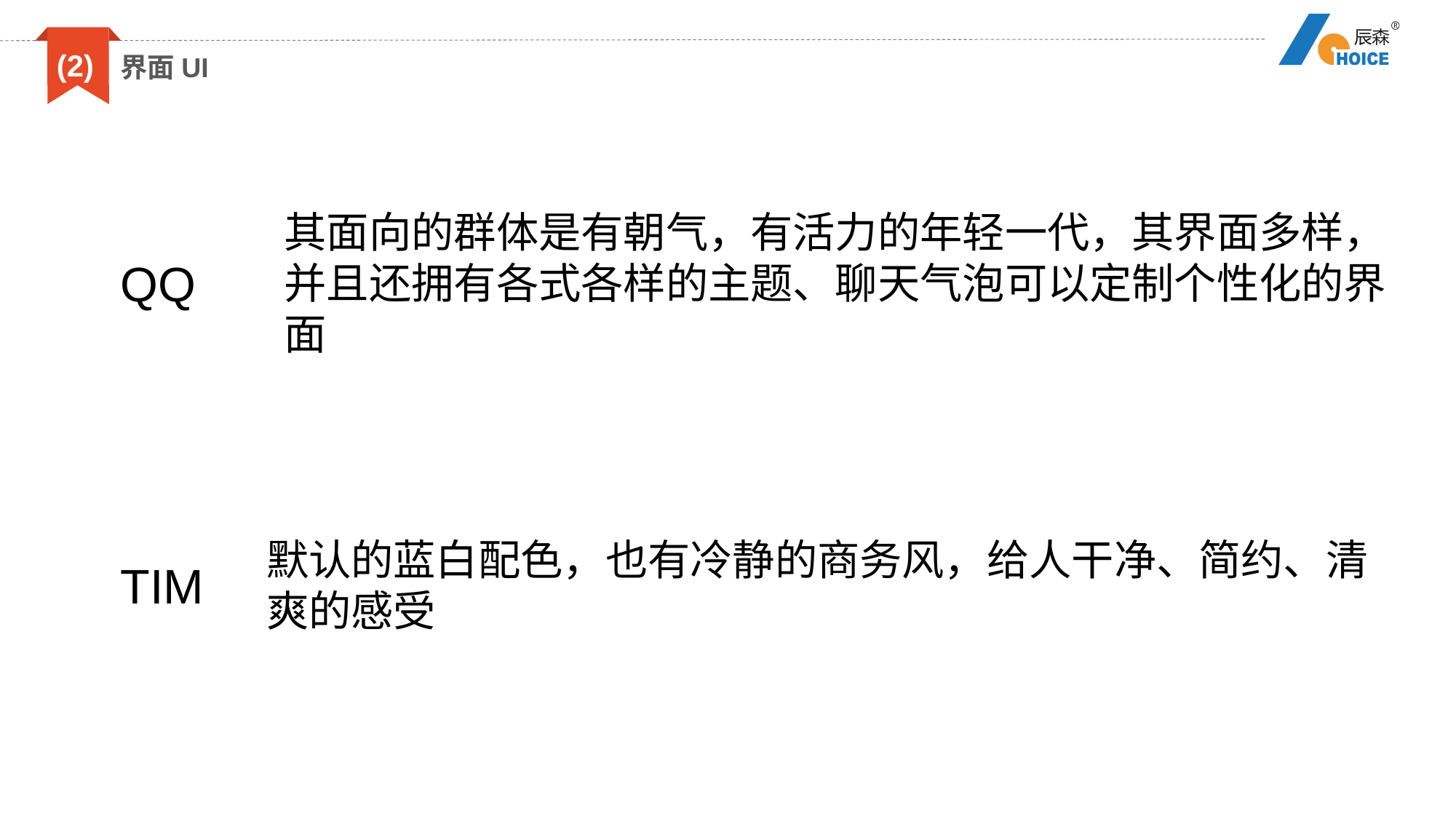

(2)
界面UI
其面向的群体是有朝气，有活力的年轻一代，其界面多样，并且还拥有各式各样的主题、聊天气泡可以定制个性化的界面
QQ
默认的蓝白配色，也有冷静的商务风，给人干净、简约、清爽的感受
TIM